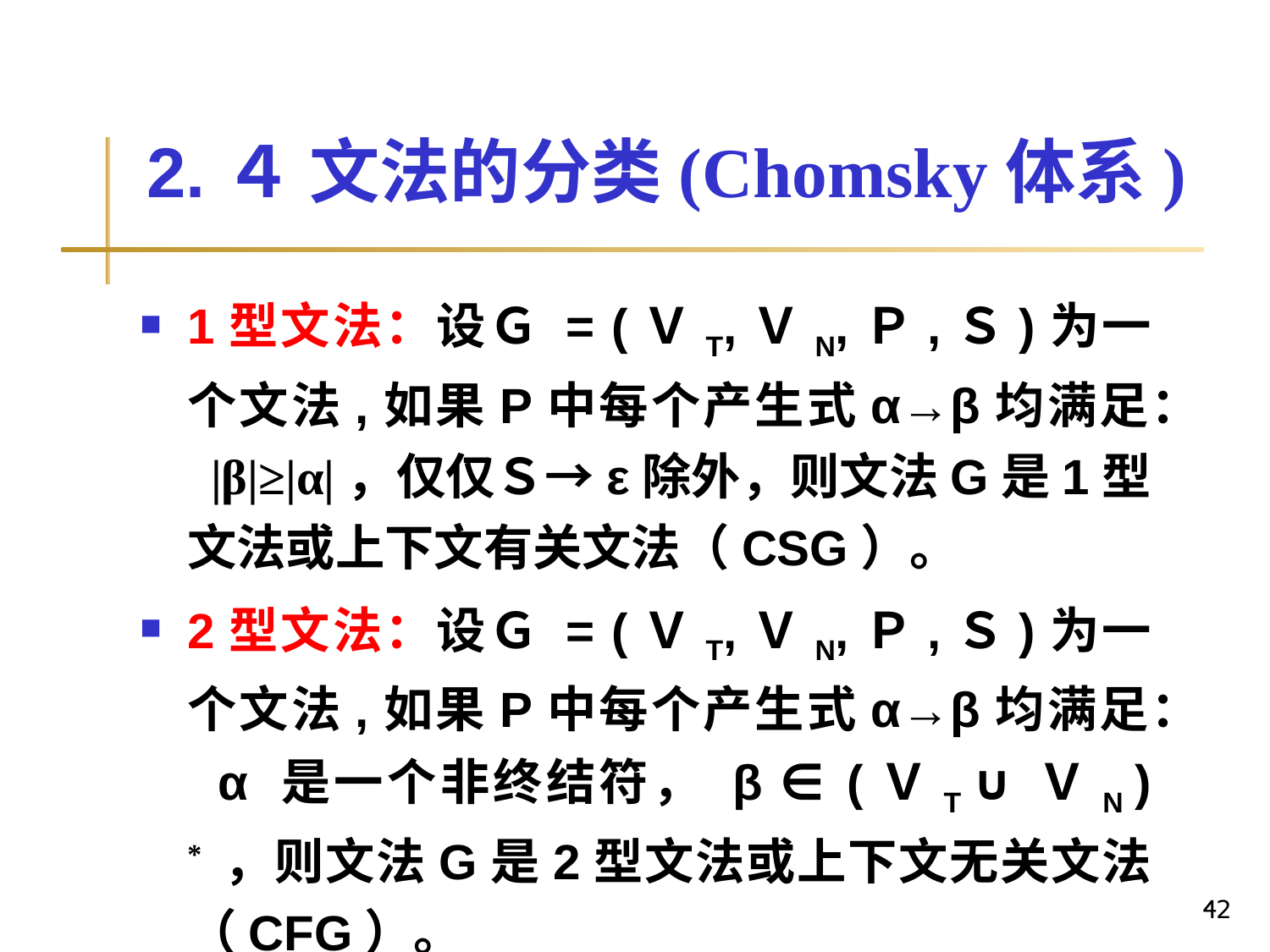

# 2.４ 文法的分类(Chomsky体系)
1型文法：设Ｇ = (ＶT,ＶN,Ｐ,Ｓ)为一个文法,如果P中每个产生式α→β均满足： |β|≥|α|，仅仅Ｓ→ε除外，则文法G是1型文法或上下文有关文法（CSG）。
2型文法：设Ｇ = (ＶT,ＶN,Ｐ,Ｓ)为一个文法,如果P中每个产生式α→β均满足： α 是一个非终结符， β ∈ (ＶT ∪ＶN ) * ，则文法G是2型文法或上下文无关文法（CFG）。

42